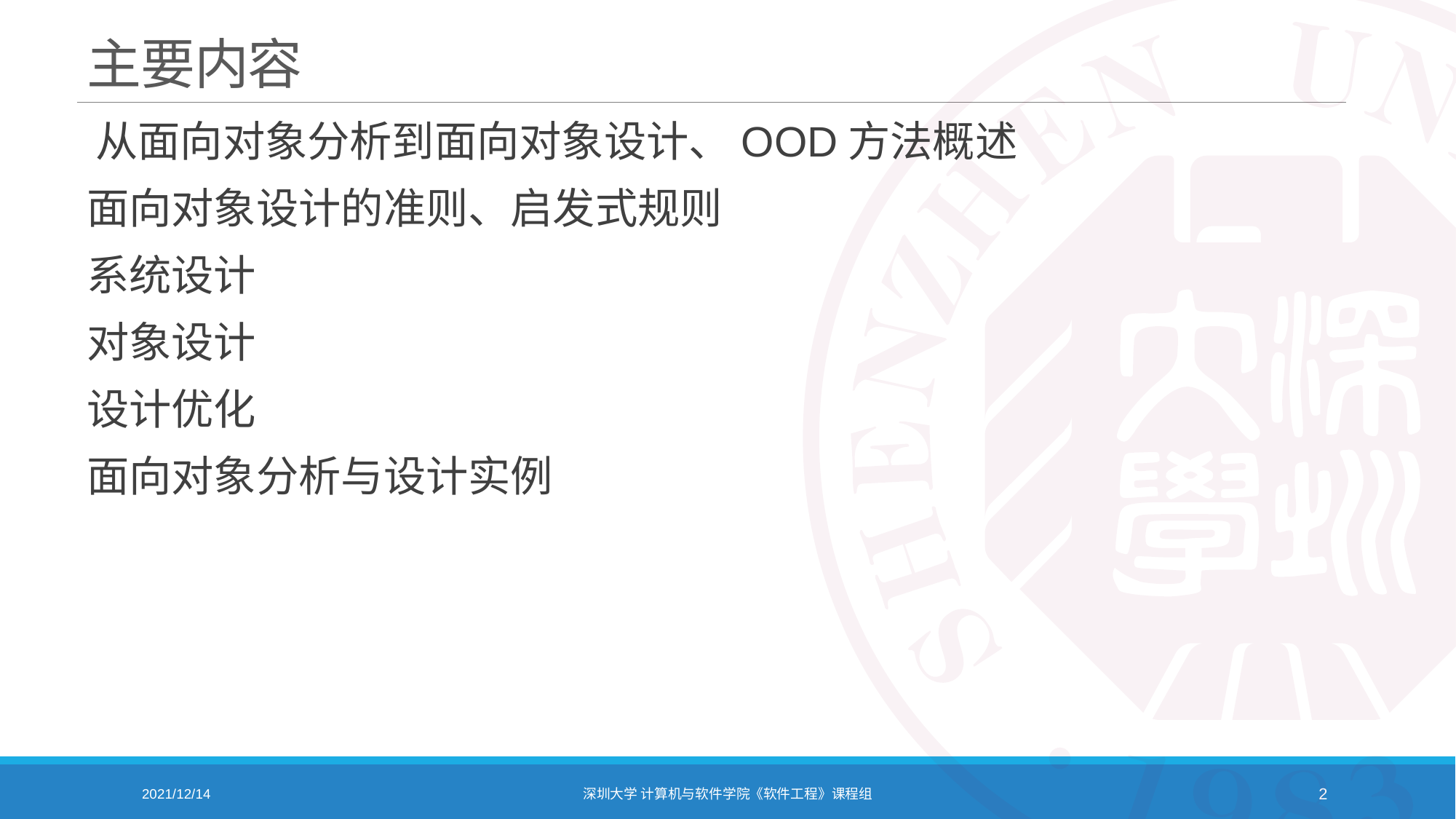

# 主要内容
 从面向对象分析到面向对象设计、OOD方法概述
面向对象设计的准则、启发式规则
系统设计
对象设计
设计优化
面向对象分析与设计实例

2021/12/14
深圳大学 计算机与软件学院《软件工程》课程组
2